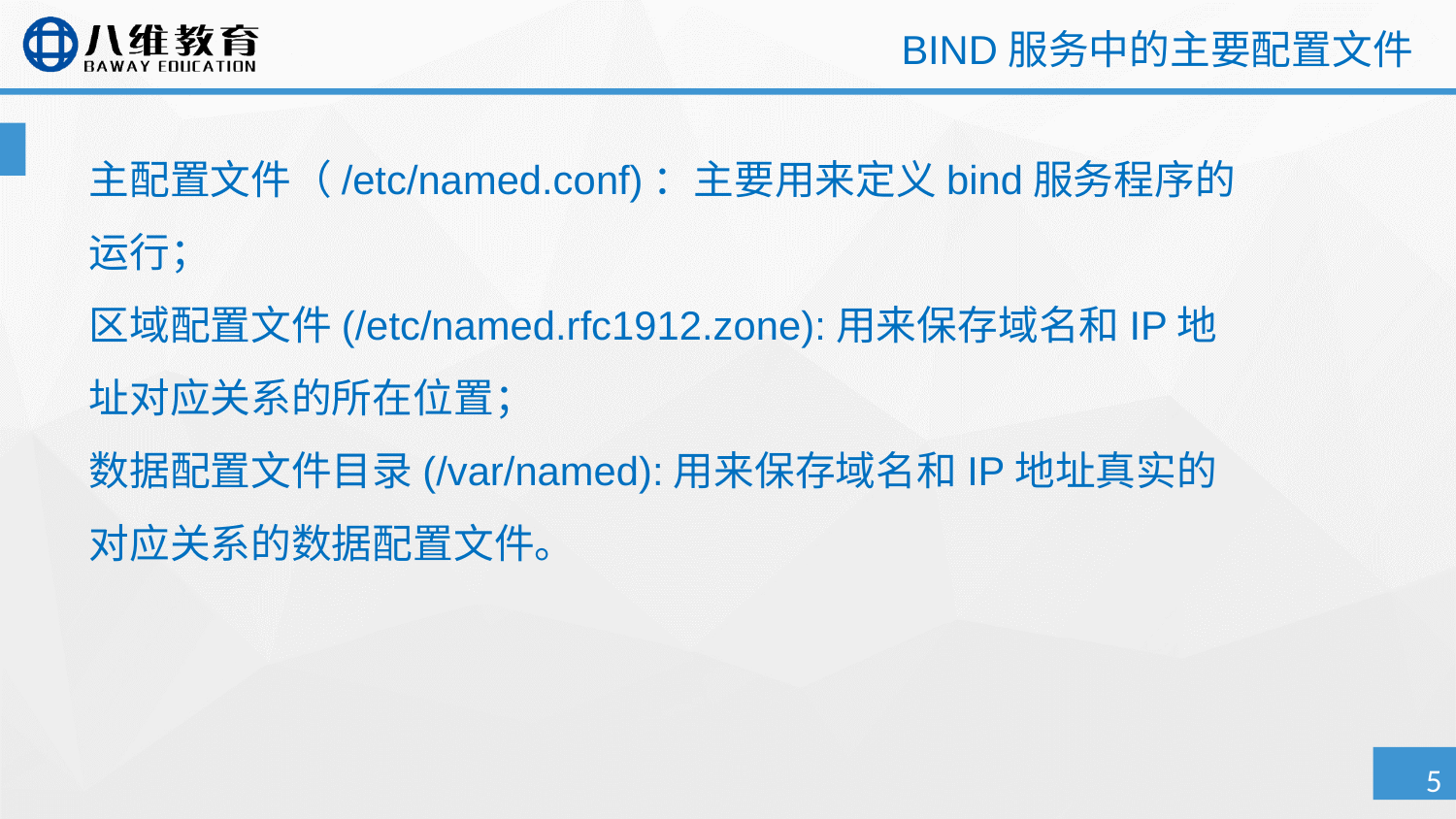

# BIND服务中的主要配置文件
主配置文件（/etc/named.conf)：主要用来定义bind服务程序的运行；
区域配置文件(/etc/named.rfc1912.zone):用来保存域名和IP地址对应关系的所在位置；
数据配置文件目录(/var/named):用来保存域名和IP地址真实的对应关系的数据配置文件。